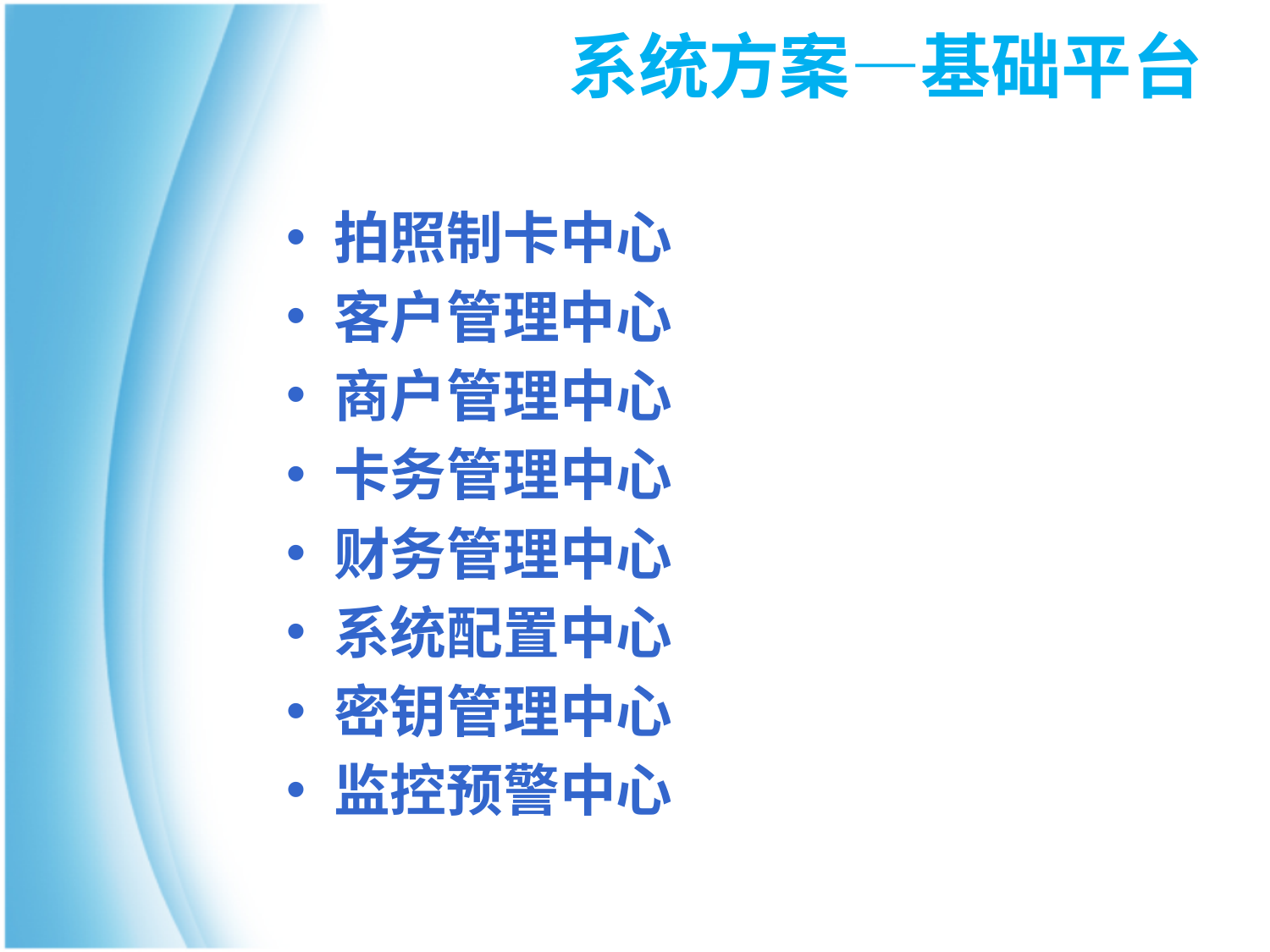

系统方案—基础平台
拍照制卡中心
客户管理中心
商户管理中心
卡务管理中心
财务管理中心
系统配置中心
密钥管理中心
监控预警中心